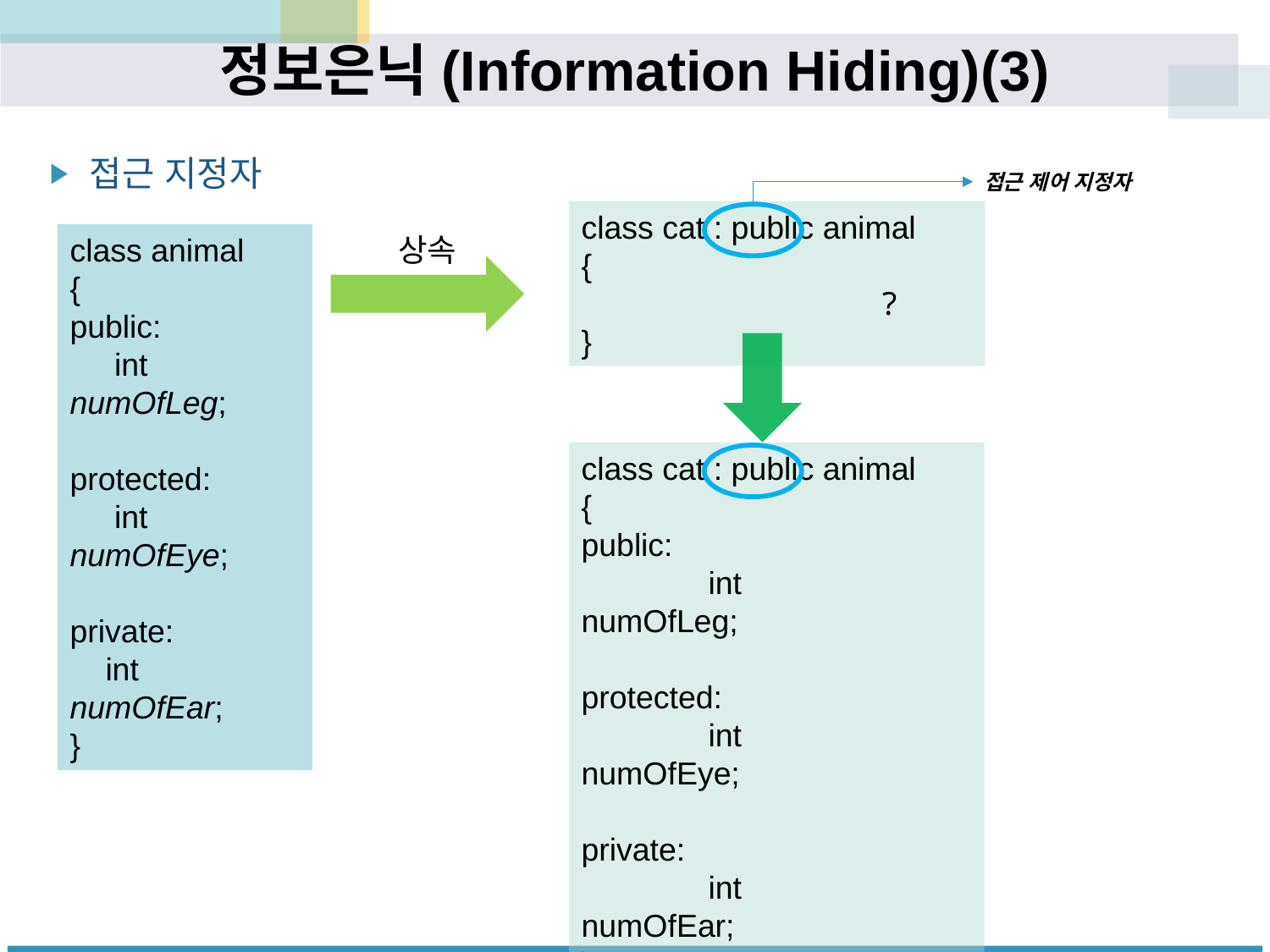

# 정보은닉(Information Hiding)(3)
접근 지정자
접근 제어 지정자
class cat : public animal
{
		     ?
}

class animal
{
public:
     int numOfLeg;

protected:
     int numOfEye;

private:
    int numOfEar;
}
상속

class cat : public animal
{
public:
	int 	numOfLeg;

protected:
	int 	numOfEye;

private:
	int 	numOfEar;
}